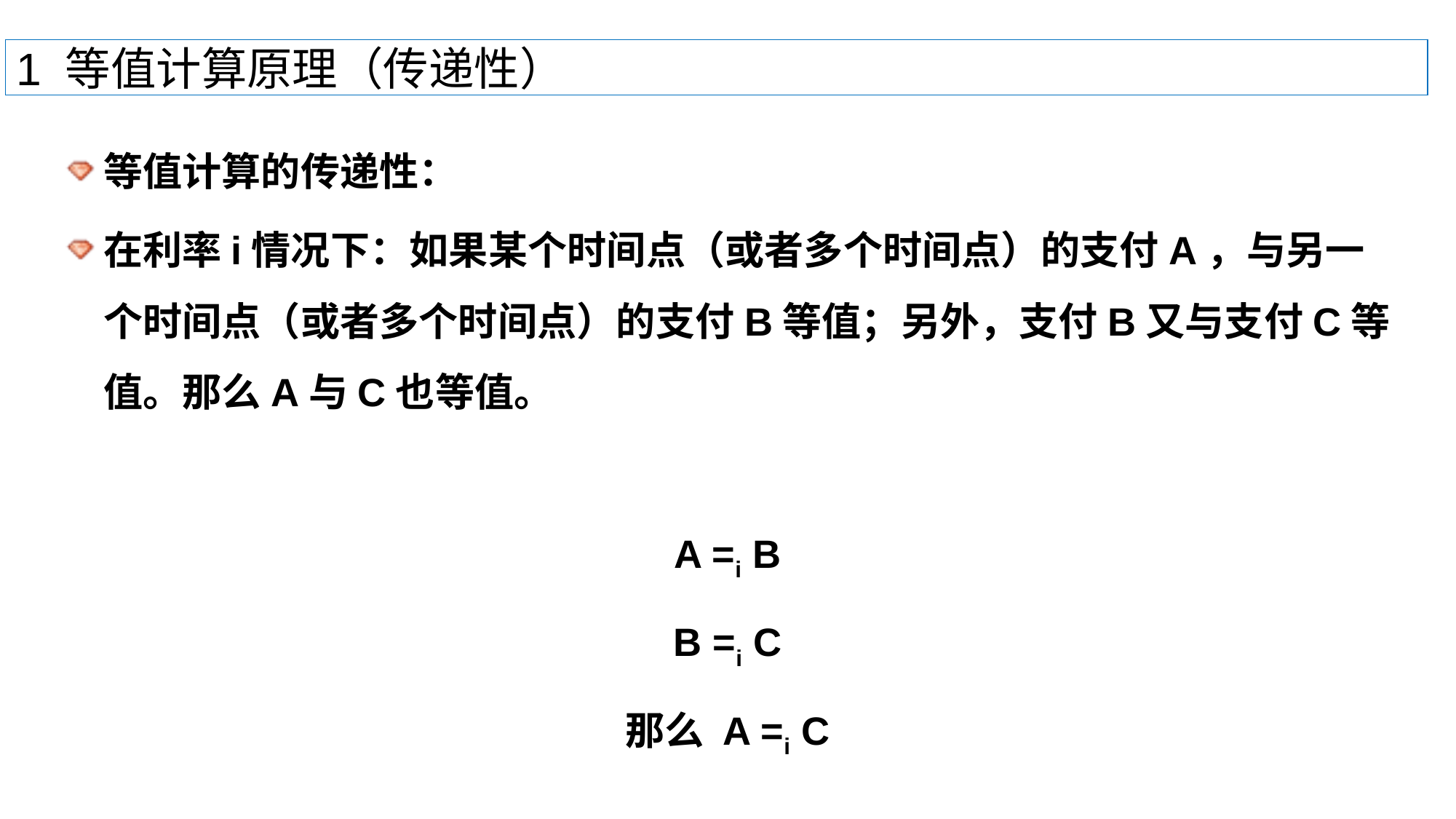

# 1 等值计算原理（传递性）
等值计算的传递性：
在利率i情况下：如果某个时间点（或者多个时间点）的支付A，与另一个时间点（或者多个时间点）的支付B等值；另外，支付B又与支付C等值。那么A与C也等值。

A =i B
B =i C
那么 A =i C